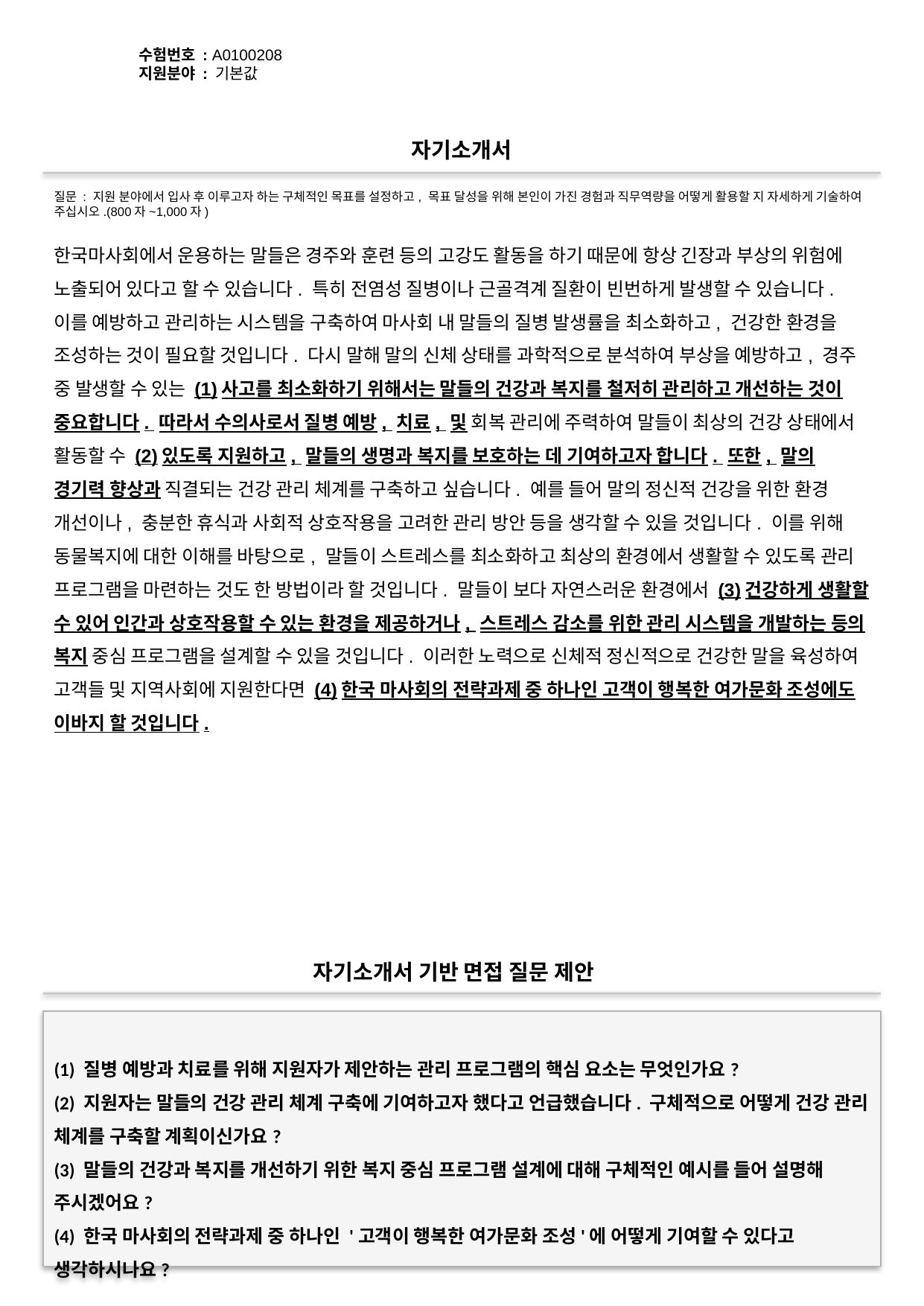

수험번호 : A0100208
지원분야 : 기본값
#

자기소개서

질문 : 지원 분야에서 입사 후 이루고자 하는 구체적인 목표를 설정하고, 목표 달성을 위해 본인이 가진 경험과 직무역량을 어떻게 활용할 지 자세하게 기술하여 주십시오.(800자~1,000자)

한국마사회에서 운용하는 말들은 경주와 훈련 등의 고강도 활동을 하기 때문에 항상 긴장과 부상의 위험에 노출되어 있다고 할 수 있습니다. 특히 전염성 질병이나 근골격계 질환이 빈번하게 발생할 수 있습니다. 이를 예방하고 관리하는 시스템을 구축하여 마사회 내 말들의 질병 발생률을 최소화하고, 건강한 환경을 조성하는 것이 필요할 것입니다. 다시 말해 말의 신체 상태를 과학적으로 분석하여 부상을 예방하고, 경주 중 발생할 수 있는 (1)사고를 최소화하기 위해서는 말들의 건강과 복지를 철저히 관리하고 개선하는 것이 중요합니다. 따라서 수의사로서 질병 예방, 치료, 및 회복 관리에 주력하여 말들이 최상의 건강 상태에서 활동할 수 (2)있도록 지원하고, 말들의 생명과 복지를 보호하는 데 기여하고자 합니다. 또한, 말의 경기력 향상과 직결되는 건강 관리 체계를 구축하고 싶습니다. 예를 들어 말의 정신적 건강을 위한 환경 개선이나, 충분한 휴식과 사회적 상호작용을 고려한 관리 방안 등을 생각할 수 있을 것입니다. 이를 위해 동물복지에 대한 이해를 바탕으로, 말들이 스트레스를 최소화하고 최상의 환경에서 생활할 수 있도록 관리 프로그램을 마련하는 것도 한 방법이라 할 것입니다. 말들이 보다 자연스러운 환경에서 (3)건강하게 생활할 수 있어 인간과 상호작용할 수 있는 환경을 제공하거나, 스트레스 감소를 위한 관리 시스템을 개발하는 등의 복지 중심 프로그램을 설계할 수 있을 것입니다. 이러한 노력으로 신체적 정신적으로 건강한 말을 육성하여 고객들 및 지역사회에 지원한다면 (4)한국 마사회의 전략과제 중 하나인 고객이 행복한 여가문화 조성에도 이바지 할 것입니다.

자기소개서 기반 면접 질문 제안

(1) 질병 예방과 치료를 위해 지원자가 제안하는 관리 프로그램의 핵심 요소는 무엇인가요?
(2) 지원자는 말들의 건강 관리 체계 구축에 기여하고자 했다고 언급했습니다. 구체적으로 어떻게 건강 관리 체계를 구축할 계획이신가요?
(3) 말들의 건강과 복지를 개선하기 위한 복지 중심 프로그램 설계에 대해 구체적인 예시를 들어 설명해 주시겠어요?
(4) 한국 마사회의 전략과제 중 하나인 '고객이 행복한 여가문화 조성'에 어떻게 기여할 수 있다고 생각하시나요?